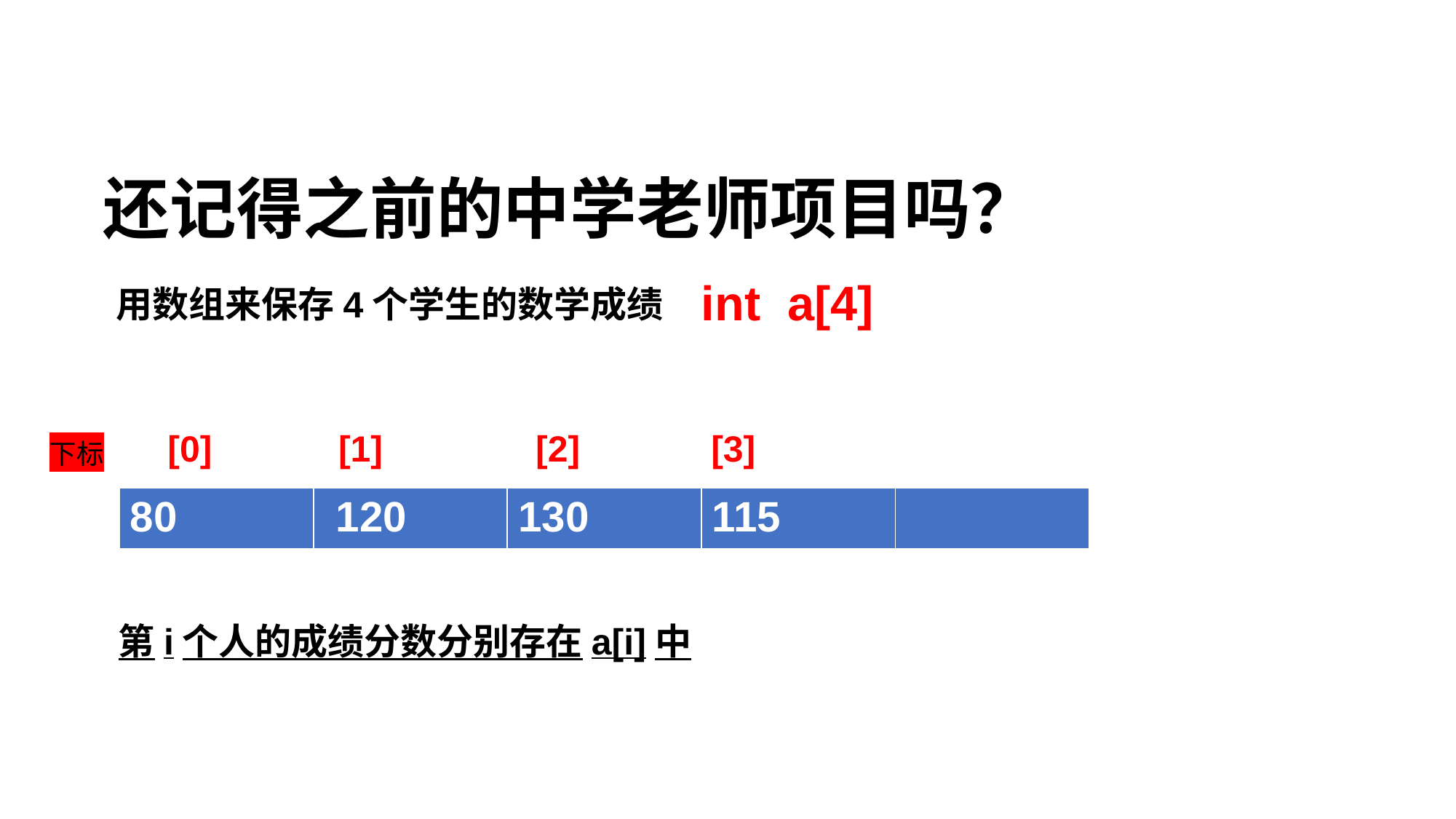

# 还记得之前的中学老师项目吗？
int  a[4]
用数组来保存4个学生的数学成绩
| [0] | [1] | [2] | [3] |  |  |  |  |
| --- | --- | --- | --- | --- | --- | --- | --- |
下标
| 80 | 120 | 130 | 115 |  |
| --- | --- | --- | --- | --- |
第i个人的成绩分数分别存在a[i]中